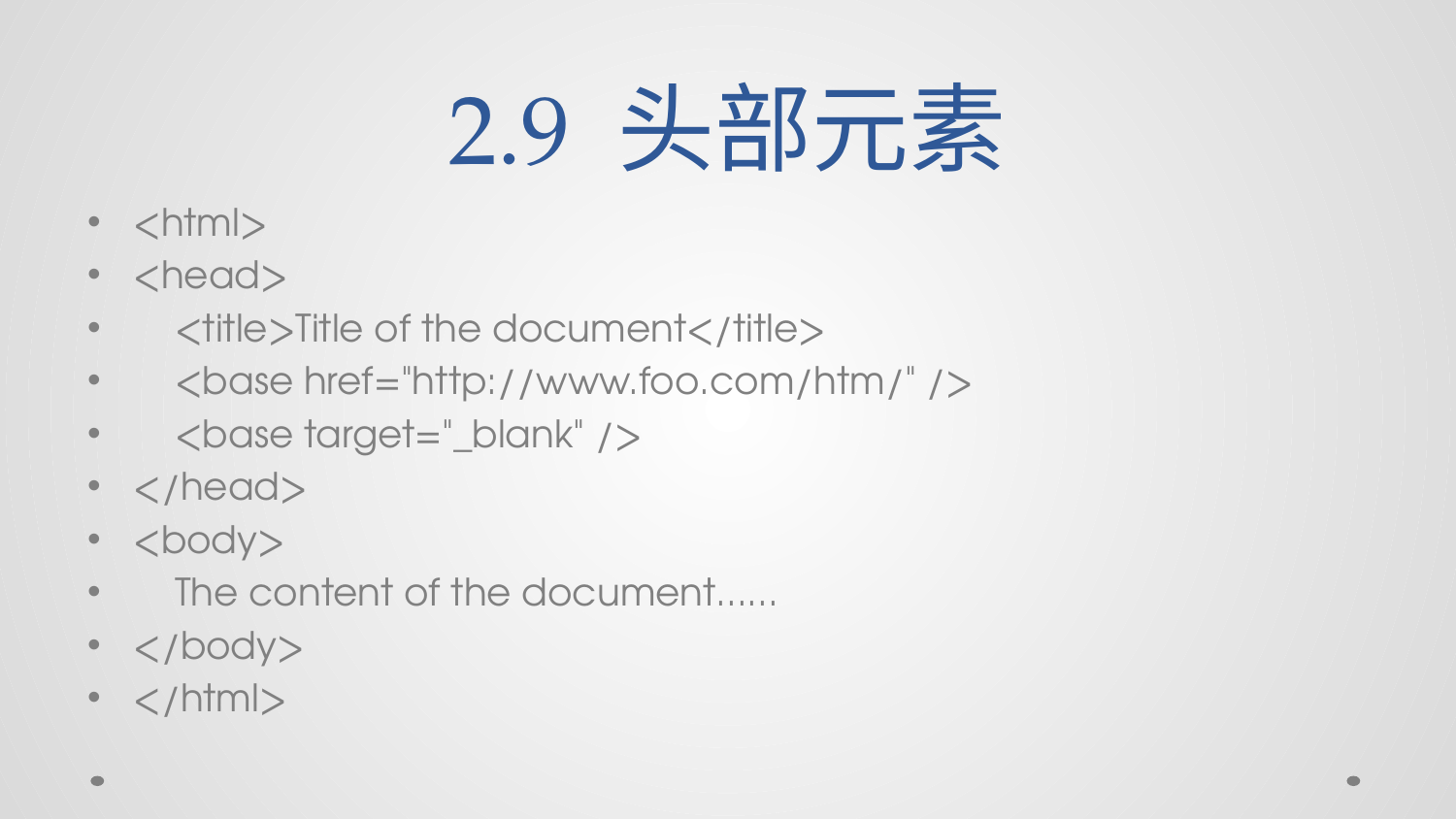

# 2.9 头部元素
<html>
<head>
    <title>Title of the document</title>
    <base href="http://www.foo.com/htm/" />
    <base target="_blank" />
</head>
<body>
    The content of the document......
</body>
</html>